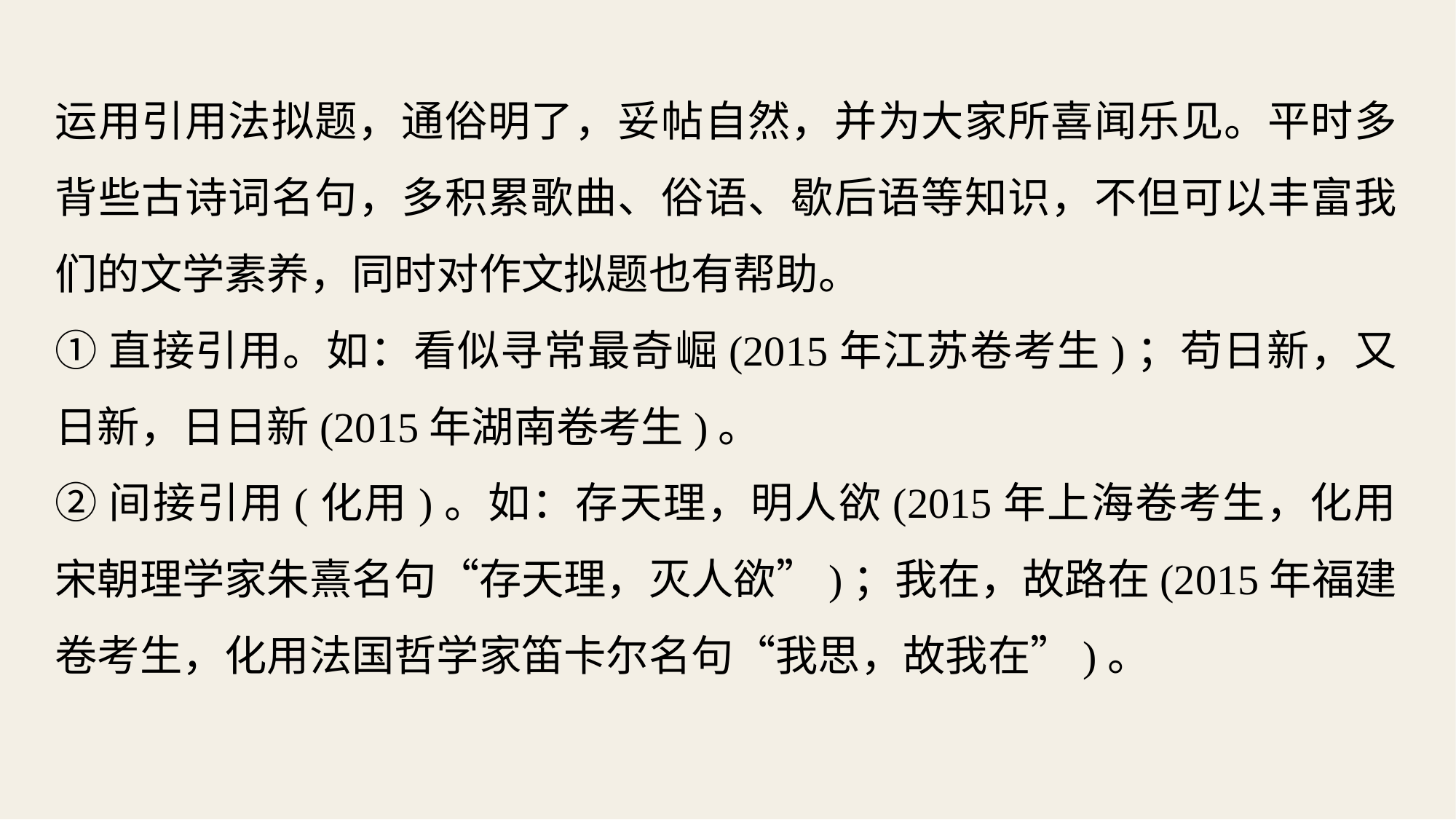

运用引用法拟题，通俗明了，妥帖自然，并为大家所喜闻乐见。平时多背些古诗词名句，多积累歌曲、俗语、歇后语等知识，不但可以丰富我们的文学素养，同时对作文拟题也有帮助。
①直接引用。如：看似寻常最奇崛(2015年江苏卷考生)；苟日新，又日新，日日新(2015年湖南卷考生)。
②间接引用(化用)。如：存天理，明人欲(2015年上海卷考生，化用宋朝理学家朱熹名句“存天理，灭人欲”)；我在，故路在(2015年福建卷考生，化用法国哲学家笛卡尔名句“我思，故我在”)。